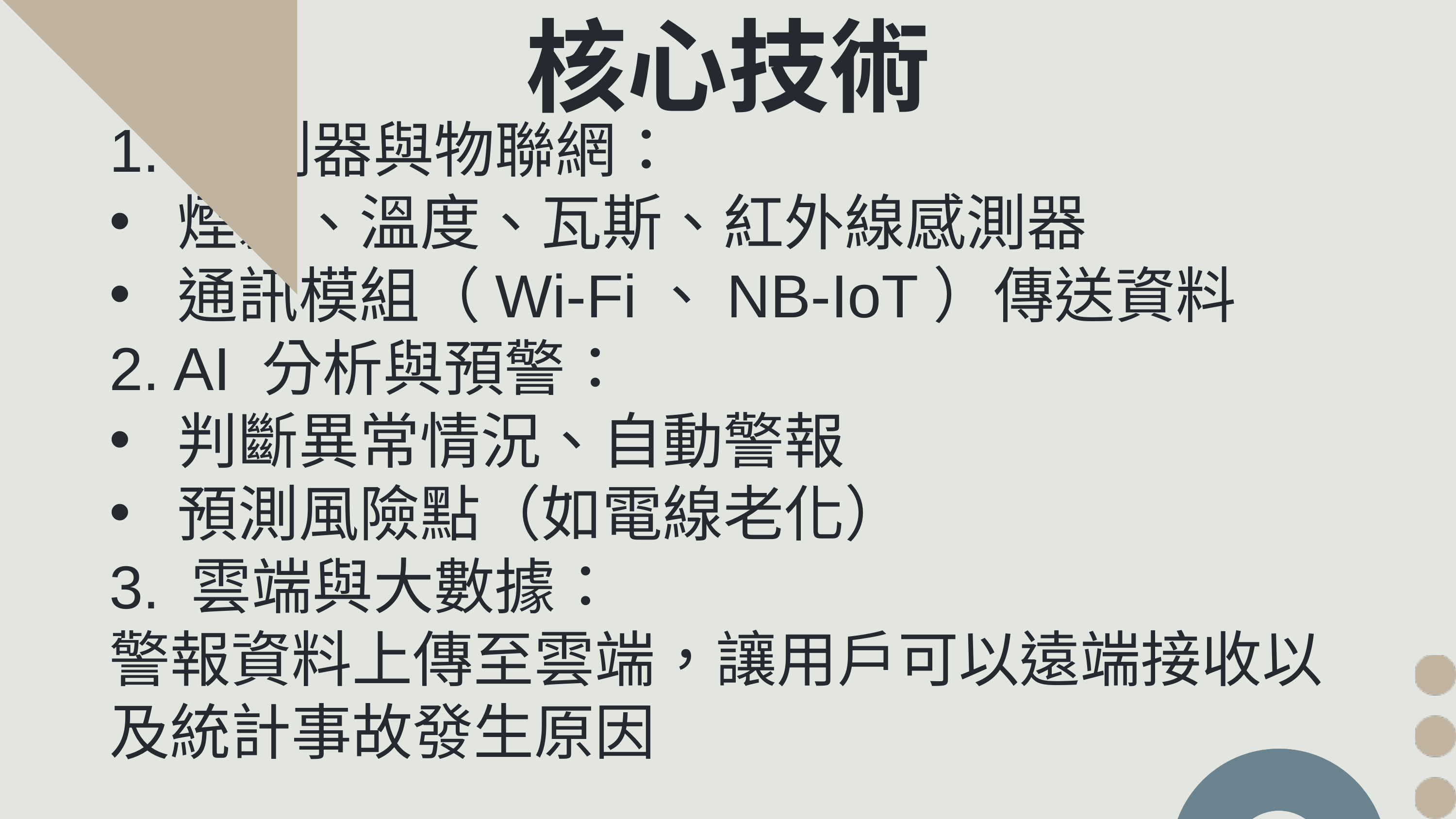

核心技術
1. 感測器與物聯網：
煙霧、溫度、瓦斯、紅外線感測器
通訊模組（Wi-Fi、NB-IoT）傳送資料
2. AI 分析與預警：
判斷異常情況、自動警報
預測風險點（如電線老化）
3. 雲端與大數據：
警報資料上傳至雲端，讓用戶可以遠端接收以及統計事故發生原因